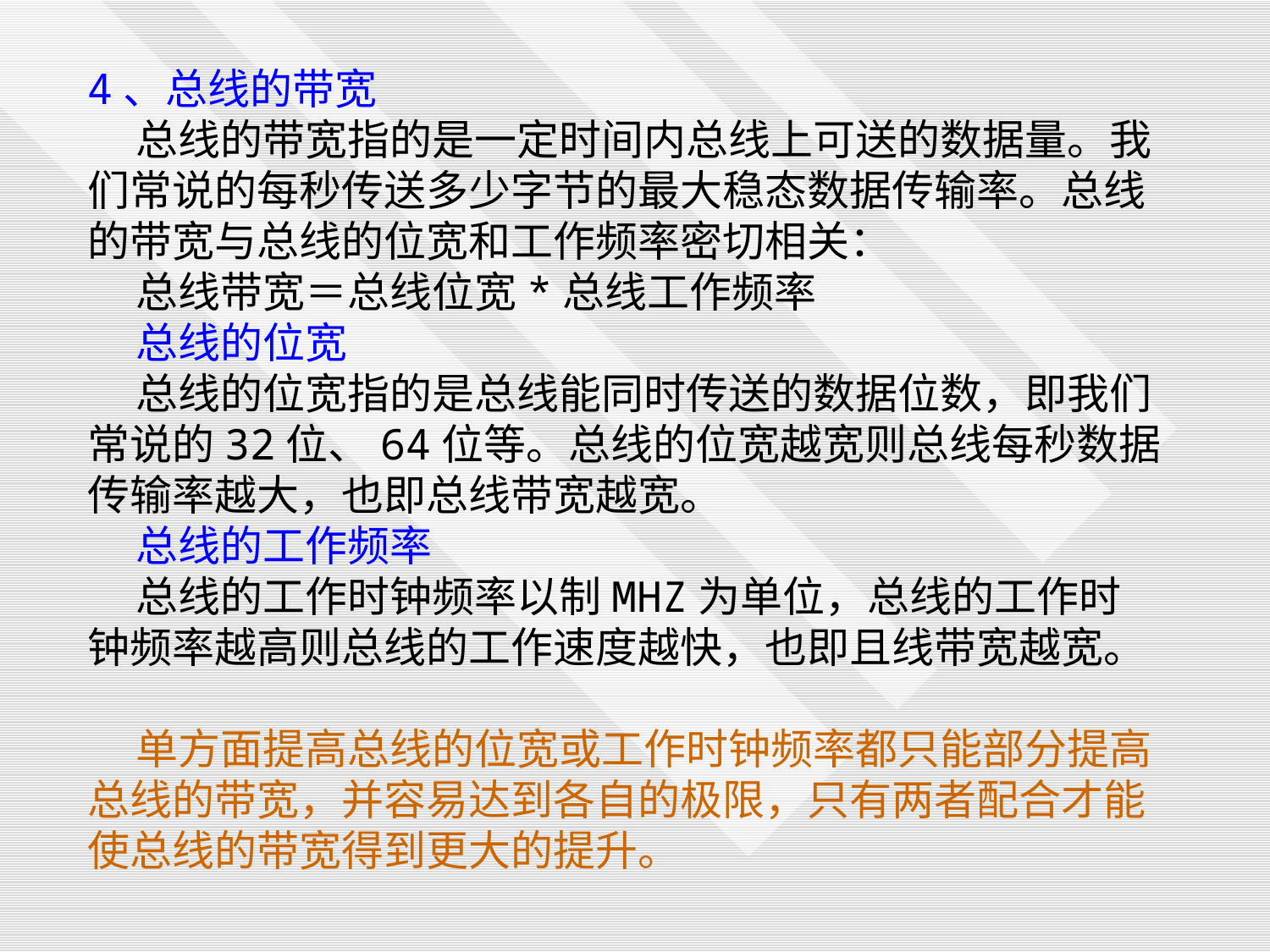

4、总线的带宽
    总线的带宽指的是一定时间内总线上可送的数据量。我们常说的每秒传送多少字节的最大稳态数据传输率。总线的带宽与总线的位宽和工作频率密切相关：
    总线带宽＝总线位宽*总线工作频率
    总线的位宽
    总线的位宽指的是总线能同时传送的数据位数，即我们常说的32位、64位等。总线的位宽越宽则总线每秒数据传输率越大，也即总线带宽越宽。
    总线的工作频率
    总线的工作时钟频率以制MHZ为单位，总线的工作时钟频率越高则总线的工作速度越快，也即且线带宽越宽。

    单方面提高总线的位宽或工作时钟频率都只能部分提高总线的带宽，并容易达到各自的极限，只有两者配合才能使总线的带宽得到更大的提升。